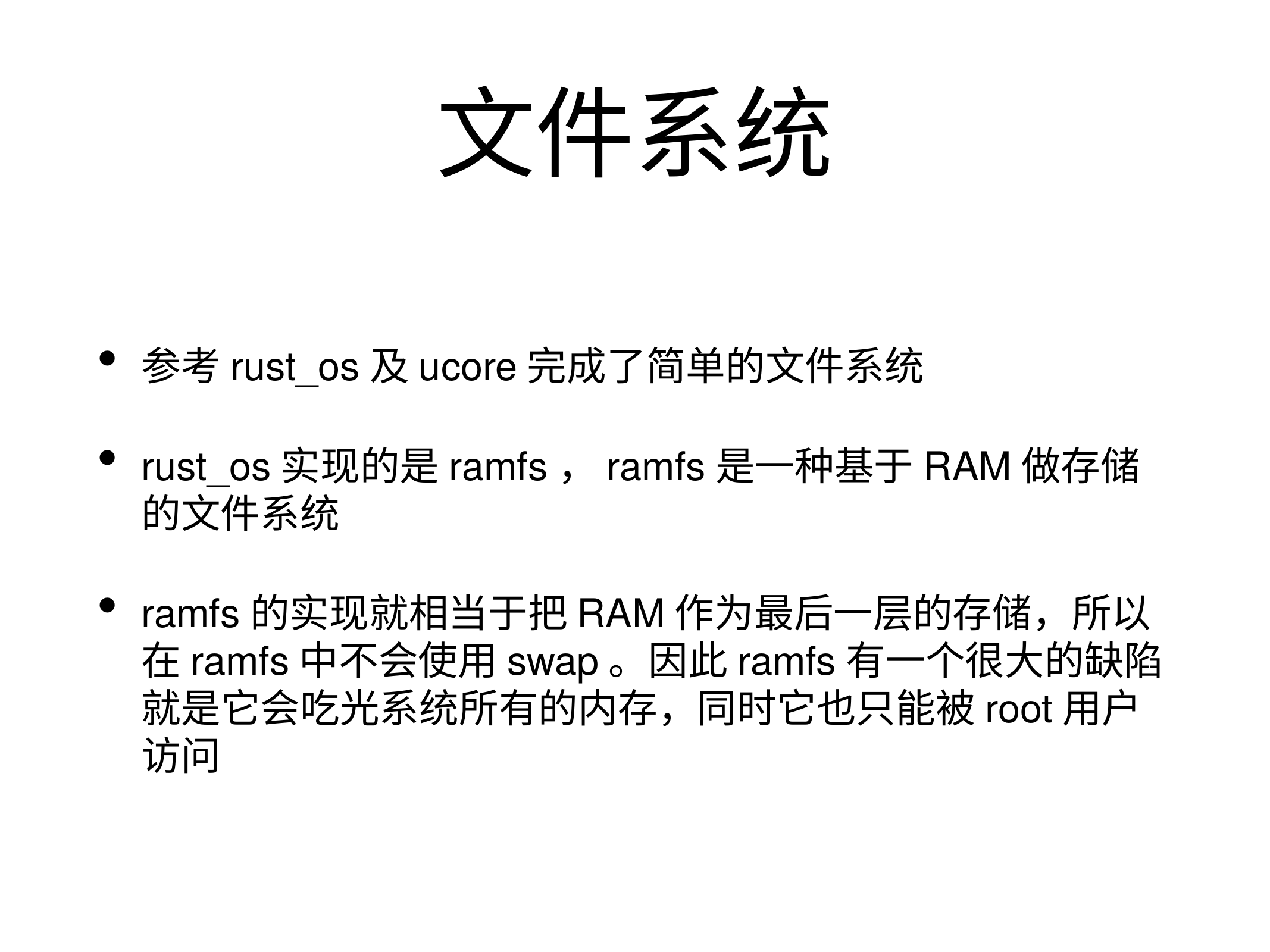

# 文件系统
参考rust_os及ucore完成了简单的文件系统
rust_os实现的是ramfs，ramfs是一种基于RAM做存储的文件系统
ramfs的实现就相当于把RAM作为最后一层的存储，所以在ramfs中不会使用swap。因此ramfs有一个很大的缺陷就是它会吃光系统所有的内存，同时它也只能被root用户访问